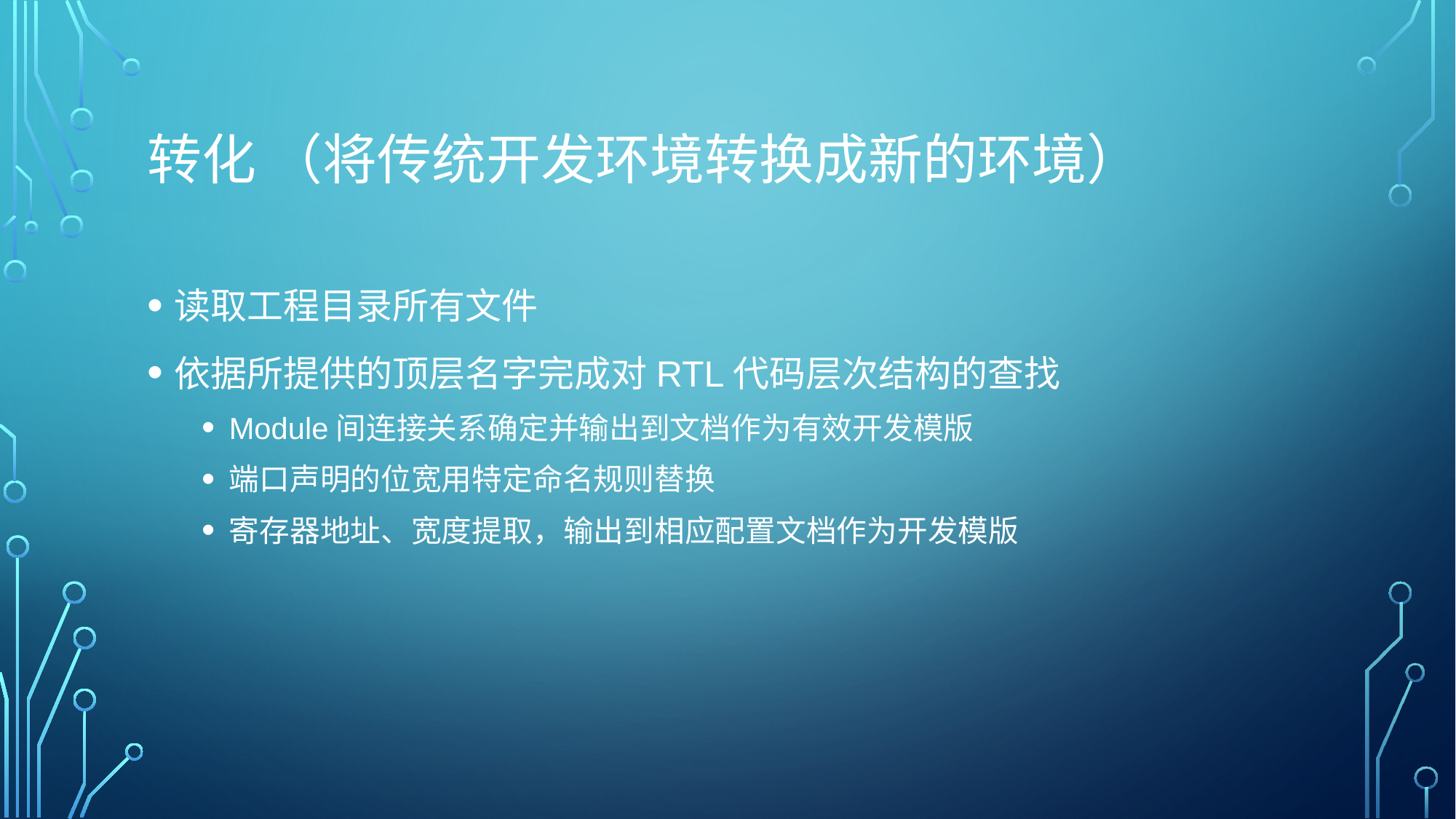

# 转化 （将传统开发环境转换成新的环境）
读取工程目录所有文件
依据所提供的顶层名字完成对RTL代码层次结构的查找
Module间连接关系确定并输出到文档作为有效开发模版
端口声明的位宽用特定命名规则替换
寄存器地址、宽度提取，输出到相应配置文档作为开发模版